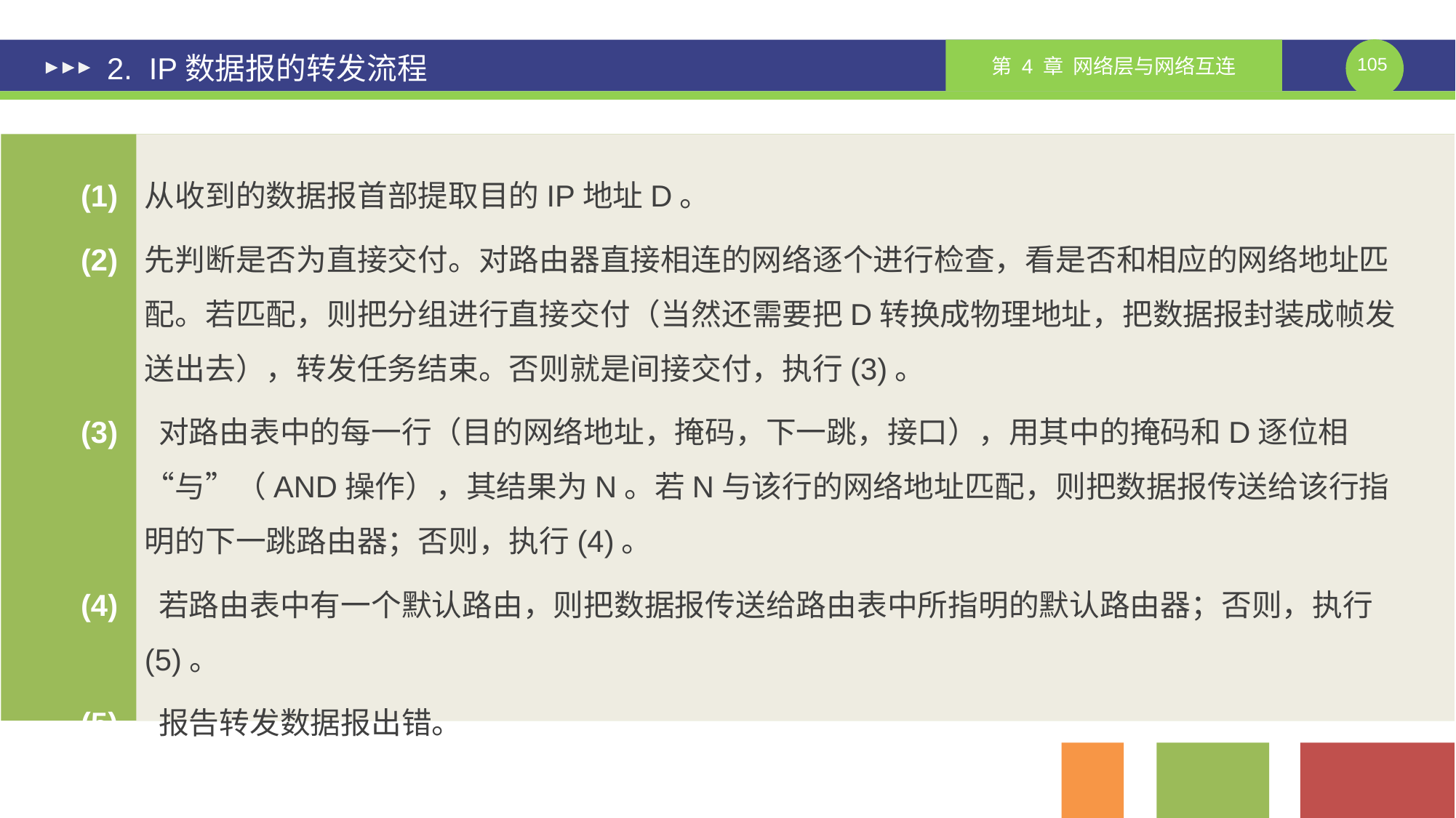

# 2.  IP数据报的转发流程

(1)	从收到的数据报首部提取目的IP地址D。
(2)	先判断是否为直接交付。对路由器直接相连的网络逐个进行检查，看是否和相应的网络地址匹配。若匹配，则把分组进行直接交付（当然还需要把D转换成物理地址，把数据报封装成帧发送出去），转发任务结束。否则就是间接交付，执行(3)。
(3)    对路由表中的每一行（目的网络地址，掩码，下一跳，接口），用其中的掩码和D逐位相“与”（AND操作），其结果为N。若N与该行的网络地址匹配，则把数据报传送给该行指明的下一跳路由器；否则，执行(4)。
(4)    若路由表中有一个默认路由，则把数据报传送给路由表中所指明的默认路由器；否则，执行(5)。
(5)    报告转发数据报出错。

课件制作人：谢钧  谢希仁